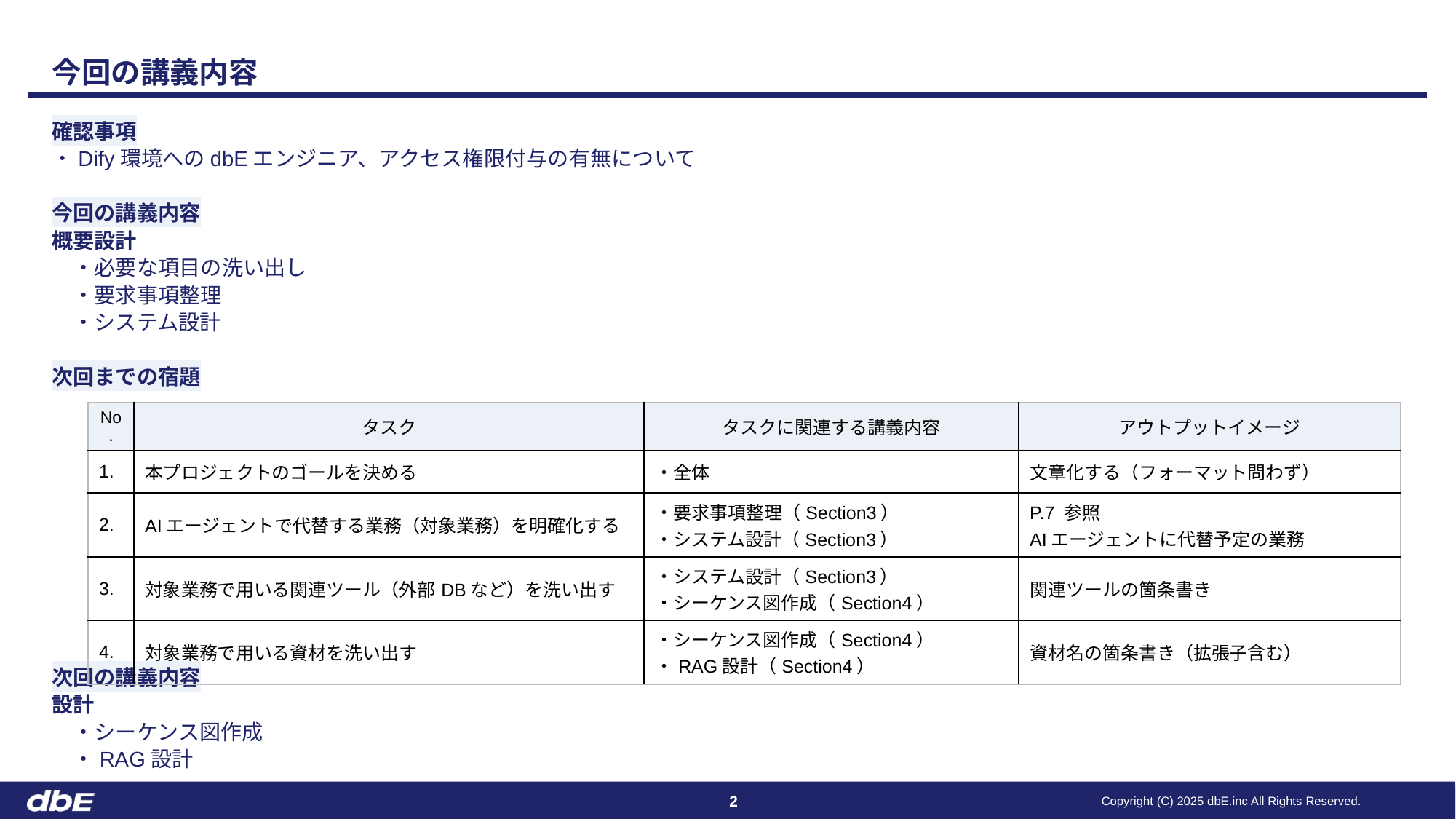

# 今回の講義内容
確認事項
・Dify環境へのdbEエンジニア、アクセス権限付与の有無について

今回の講義内容
概要設計
　・必要な項目の洗い出し
　・要求事項整理
　・システム設計

次回までの宿題

次回の講義内容
設計
　・シーケンス図作成
　・RAG設計
| No. | タスク | タスクに関連する講義内容 | アウトプットイメージ |
| --- | --- | --- | --- |
| 1. | 本プロジェクトのゴールを決める | ・全体 | 文章化する（フォーマット問わず） |
| 2. | AIエージェントで代替する業務（対象業務）を明確化する | ・要求事項整理（Section3） ・システム設計（Section3） | P.7 参照 AIエージェントに代替予定の業務 |
| 3. | 対象業務で用いる関連ツール（外部DBなど）を洗い出す | ・システム設計（Section3） ・シーケンス図作成（Section4） | 関連ツールの箇条書き |
| 4. | 対象業務で用いる資材を洗い出す | ・シーケンス図作成（Section4） ・RAG設計（Section4） | 資材名の箇条書き（拡張子含む） |
Copyright (C) 2025 dbE.inc All Rights Reserved.
2